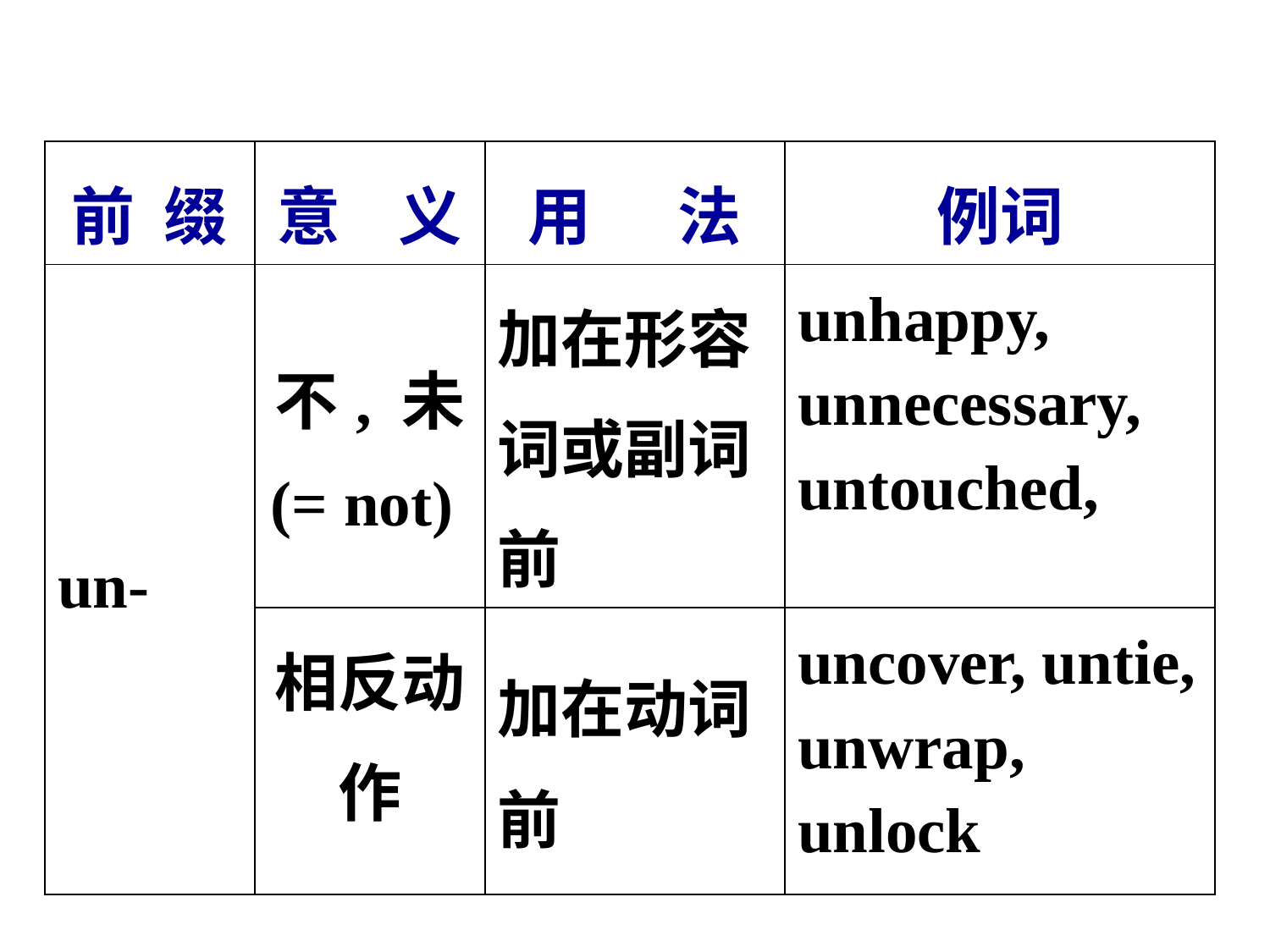

| 前 缀 | 意 义 | 用 法 | 例词 |
| --- | --- | --- | --- |
| un- | 不, 未 (= not) | 加在形容词或副词前 | unhappy, unnecessary, untouched, |
|  | 相反动作 | 加在动词前 | uncover, untie, unwrap, unlock |